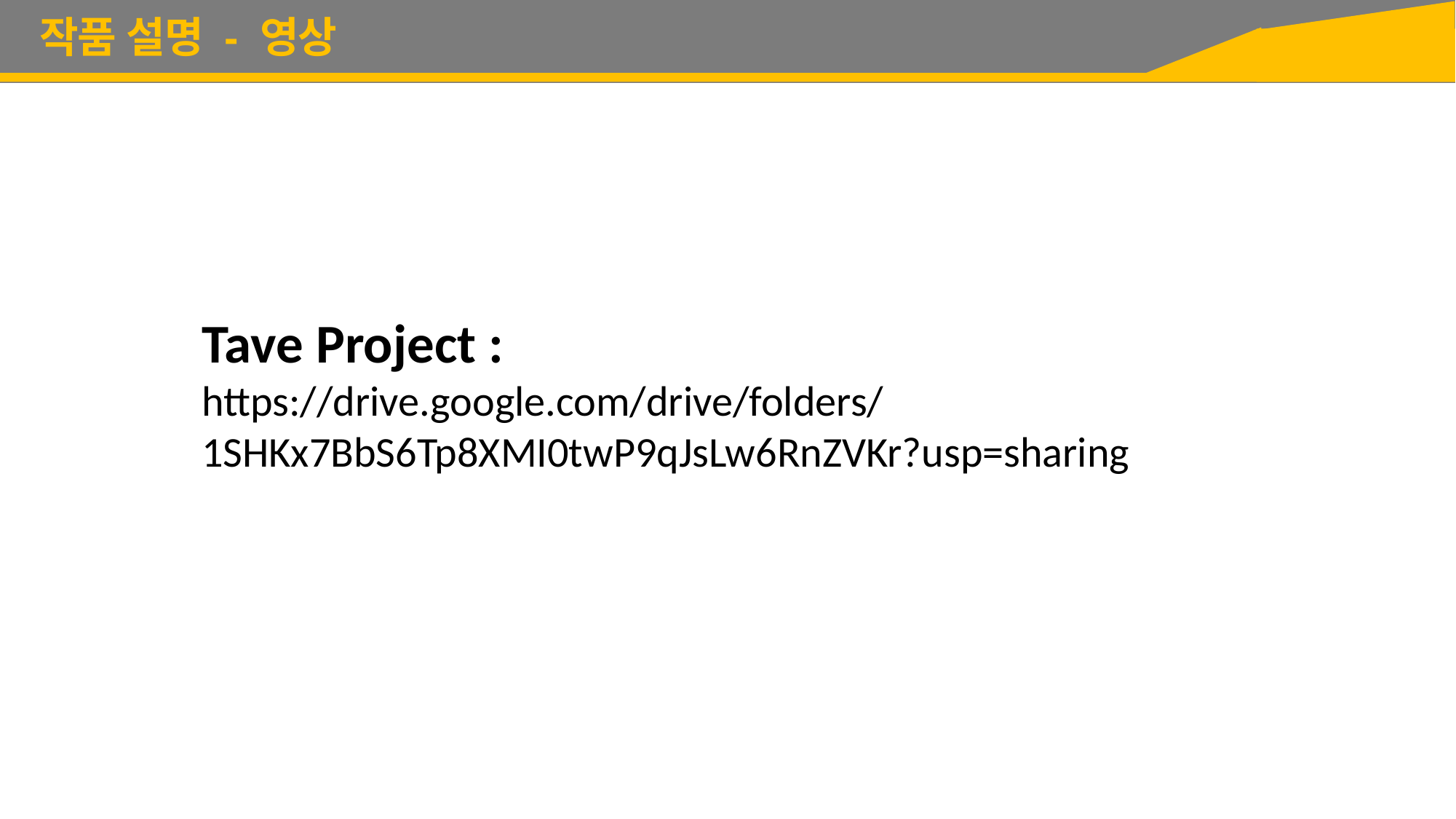

작품 설명 - 영상
Tave Project :
https://drive.google.com/drive/folders/1SHKx7BbS6Tp8XMI0twP9qJsLw6RnZVKr?usp=sharing